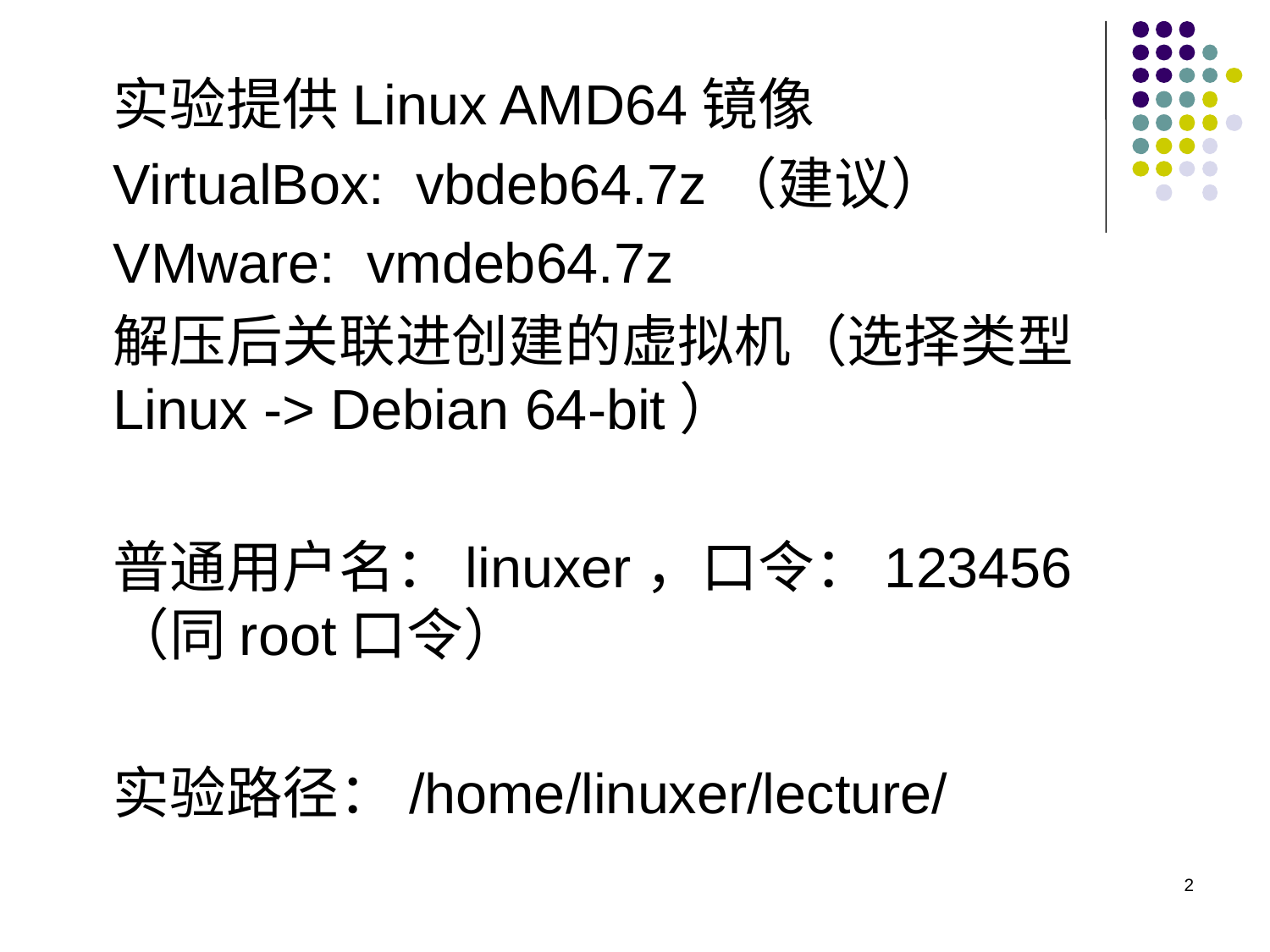

实验提供Linux AMD64镜像
VirtualBox:  vbdeb64.7z（建议）
VMware:  vmdeb64.7z
解压后关联进创建的虚拟机（选择类型Linux -> Debian 64-bit）

普通用户名：linuxer，口令：123456（同root口令）

实验路径：/home/linuxer/lecture/
2